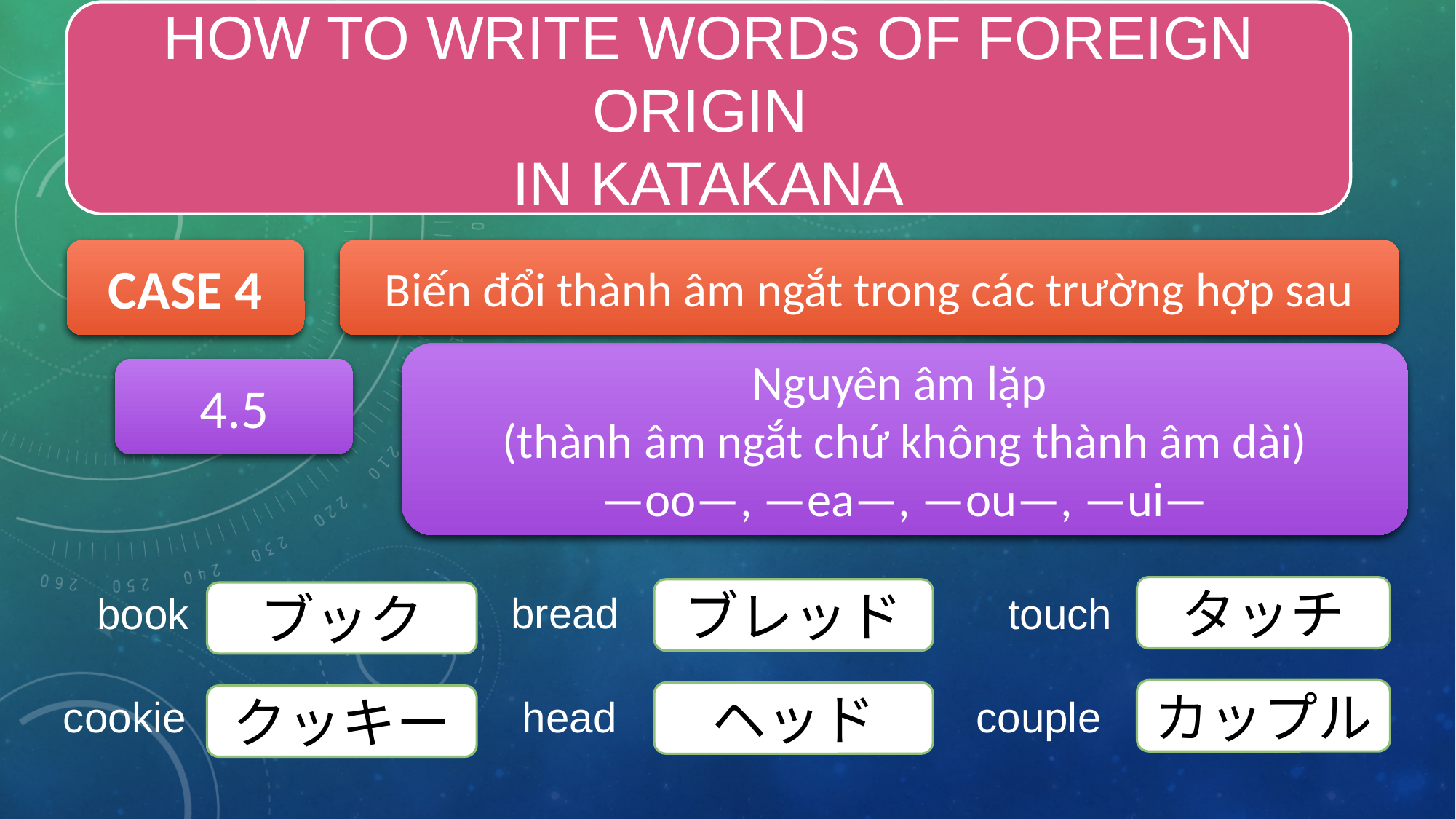

HOW TO WRITE WORDs OF FOREIGN ORIGIN
IN KATAKANA
CASE 4
Biến đổi thành âm ngắt trong các trường hợp sau
Nguyên âm lặp
(thành âm ngắt chứ không thành âm dài)
—oo—, —ea—, —ou—, —ui—
4.5
bread
book
touch
タッチ
ブレッド
ブック
cookie
head
couple
カップル
ヘッド
クッキー